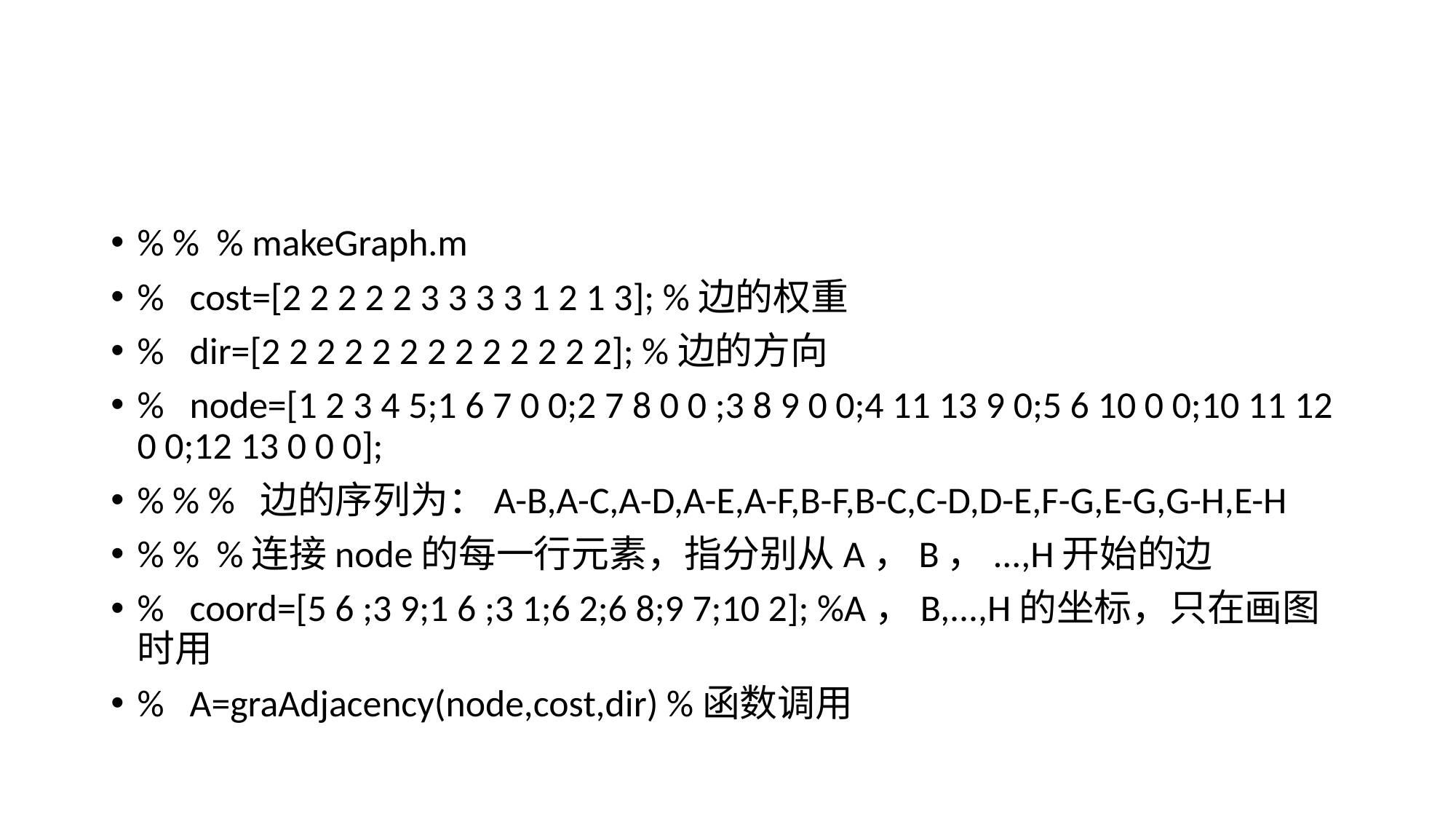

#
% %  % makeGraph.m
%   cost=[2 2 2 2 2 3 3 3 3 1 2 1 3]; %边的权重
%   dir=[2 2 2 2 2 2 2 2 2 2 2 2 2]; %边的方向
%   node=[1 2 3 4 5;1 6 7 0 0;2 7 8 0 0 ;3 8 9 0 0;4 11 13 9 0;5 6 10 0 0;10 11 12 0 0;12 13 0 0 0];
% % %  边的序列为：A-B,A-C,A-D,A-E,A-F,B-F,B-C,C-D,D-E,F-G,E-G,G-H,E-H
% %  %连接node的每一行元素，指分别从A，B，...,H开始的边
%   coord=[5 6 ;3 9;1 6 ;3 1;6 2;6 8;9 7;10 2]; %A，B,...,H的坐标，只在画图时用
%   A=graAdjacency(node,cost,dir) %函数调用